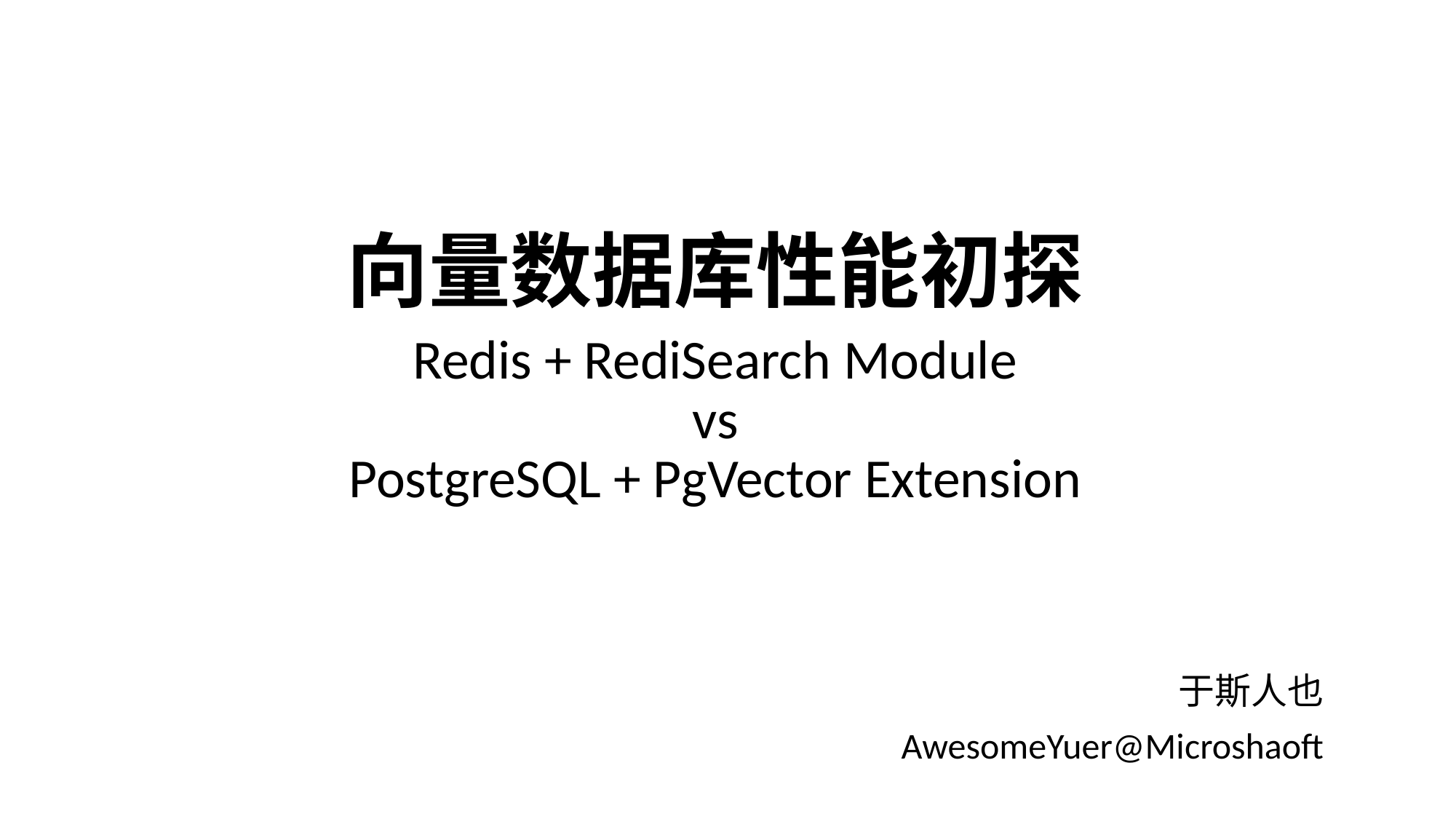

# 向量数据库性能初探 Redis + RediSearch Module vs PostgreSQL + PgVector Extension
于斯人也
AwesomeYuer@Microshaoft